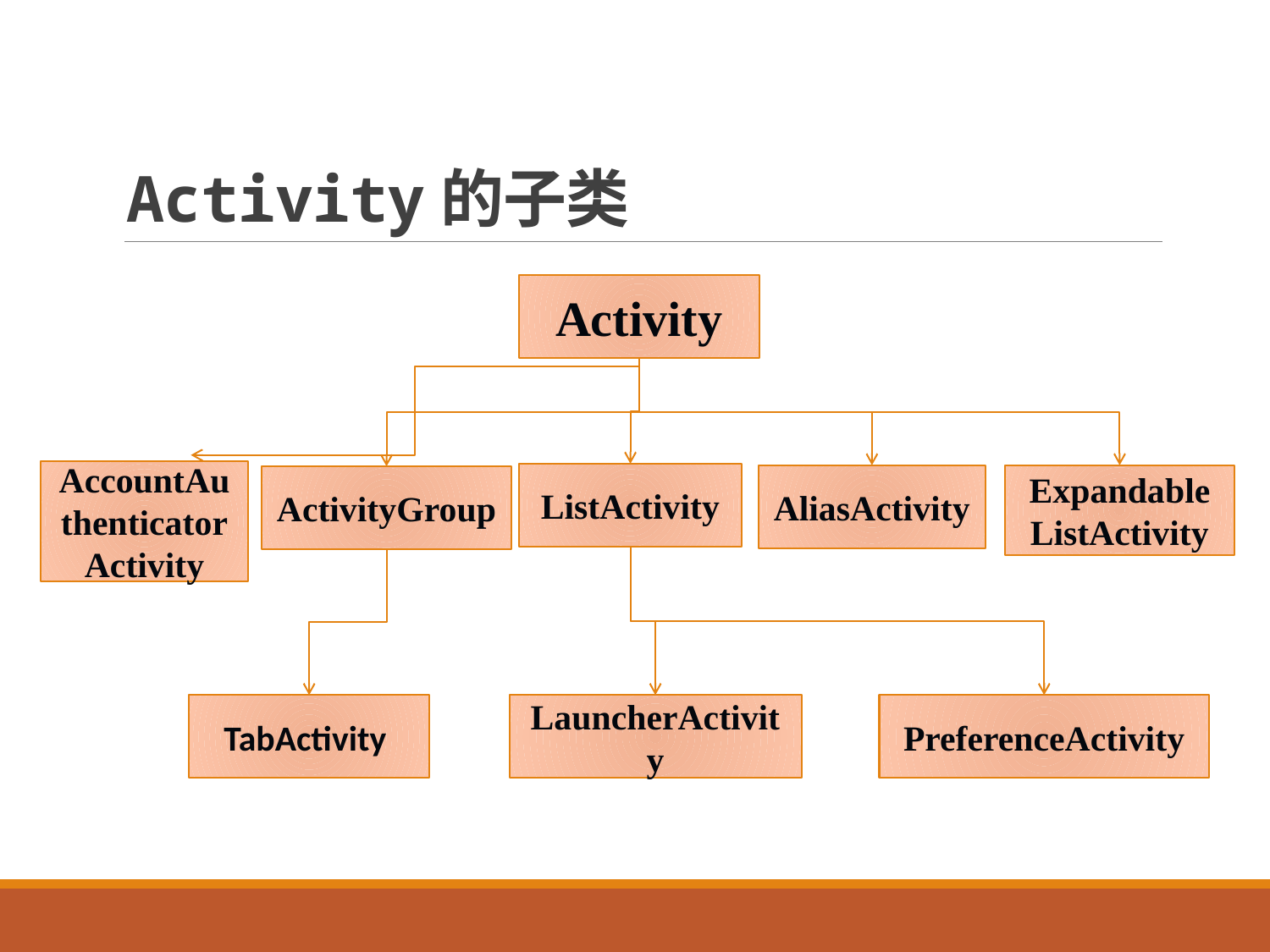

# Activity的子类
Activity
AccountAuthenticatorActivity
ListActivity
AliasActivity
ExpandableListActivity
ActivityGroup
TabActivity
LauncherActivity
PreferenceActivity